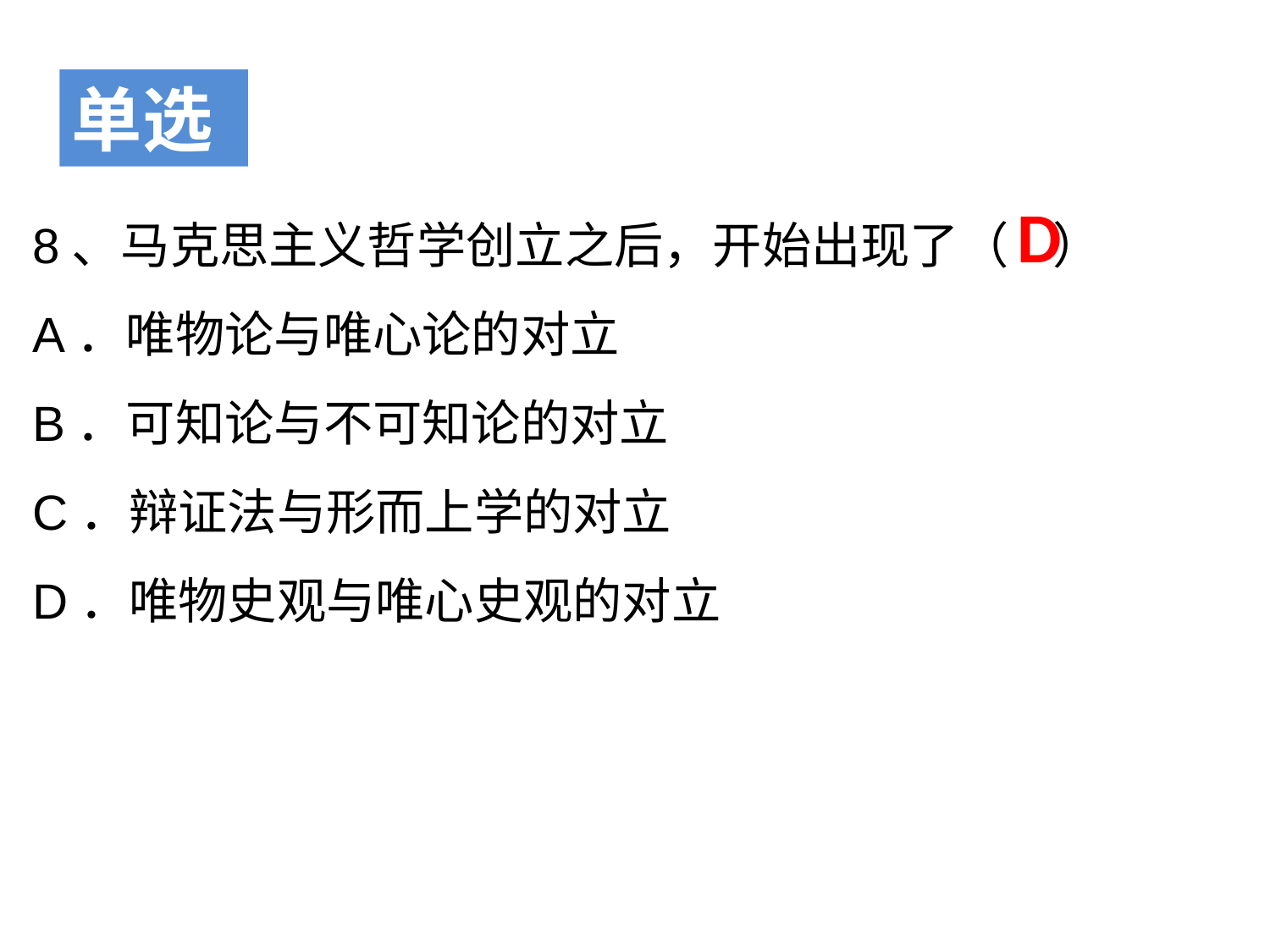

单选
8、马克思主义哲学创立之后，开始出现了（    ）
A．唯物论与唯心论的对立
B．可知论与不可知论的对立
C．辩证法与形而上学的对立
D．唯物史观与唯心史观的对立

D